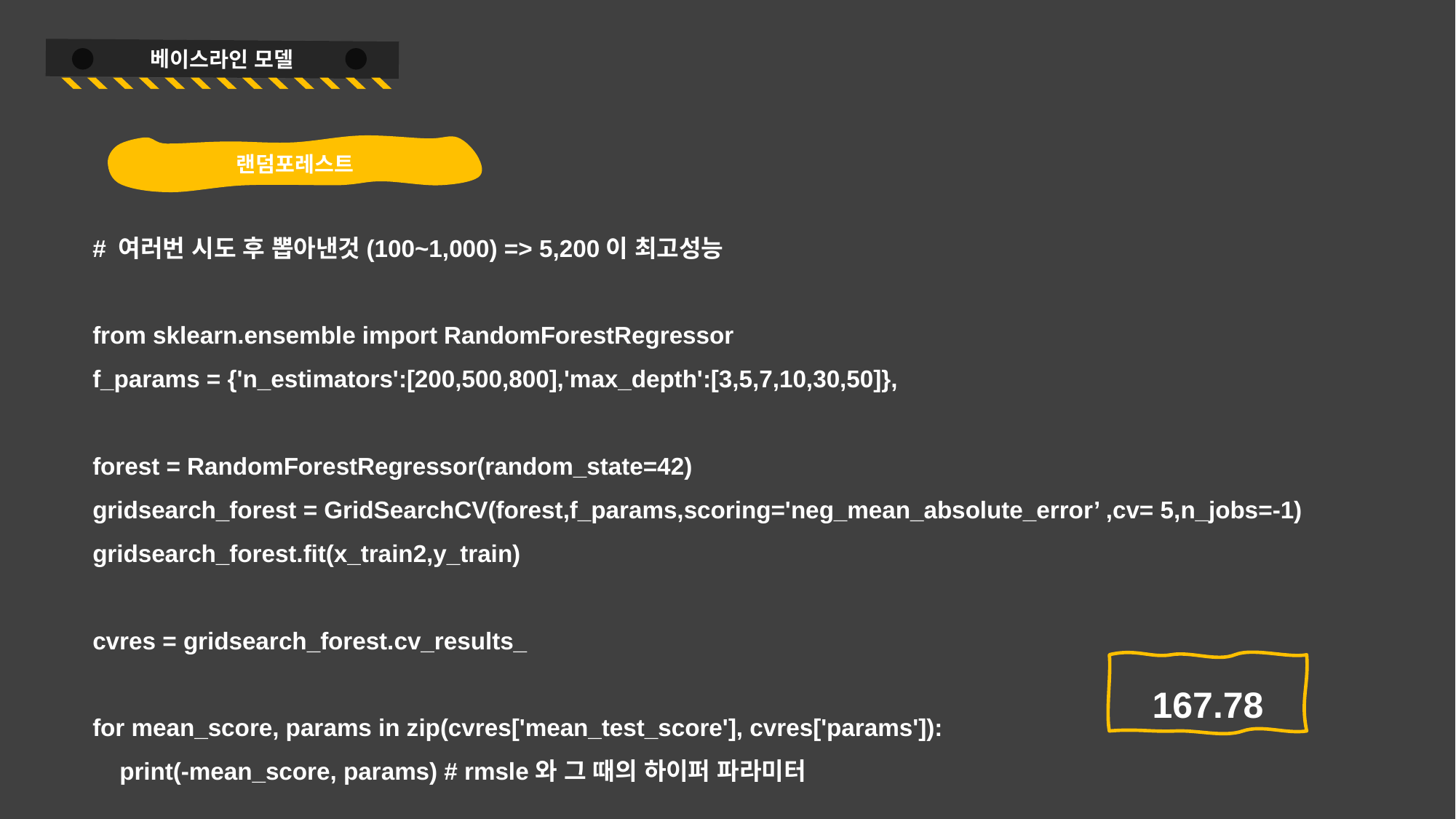

베이스라인 모델

랜덤포레스트
# 여러번 시도 후 뽑아낸것(100~1,000) => 5,200이 최고성능

from sklearn.ensemble import RandomForestRegressor
f_params = {'n_estimators':[200,500,800],'max_depth':[3,5,7,10,30,50]},

forest = RandomForestRegressor(random_state=42)
gridsearch_forest = GridSearchCV(forest,f_params,scoring='neg_mean_absolute_error’ ,cv= 5,n_jobs=-1)
gridsearch_forest.fit(x_train2,y_train)

cvres = gridsearch_forest.cv_results_

for mean_score, params in zip(cvres['mean_test_score'], cvres['params']):
    print(-mean_score, params) # rmsle와 그 때의 하이퍼 파라미터
167.78